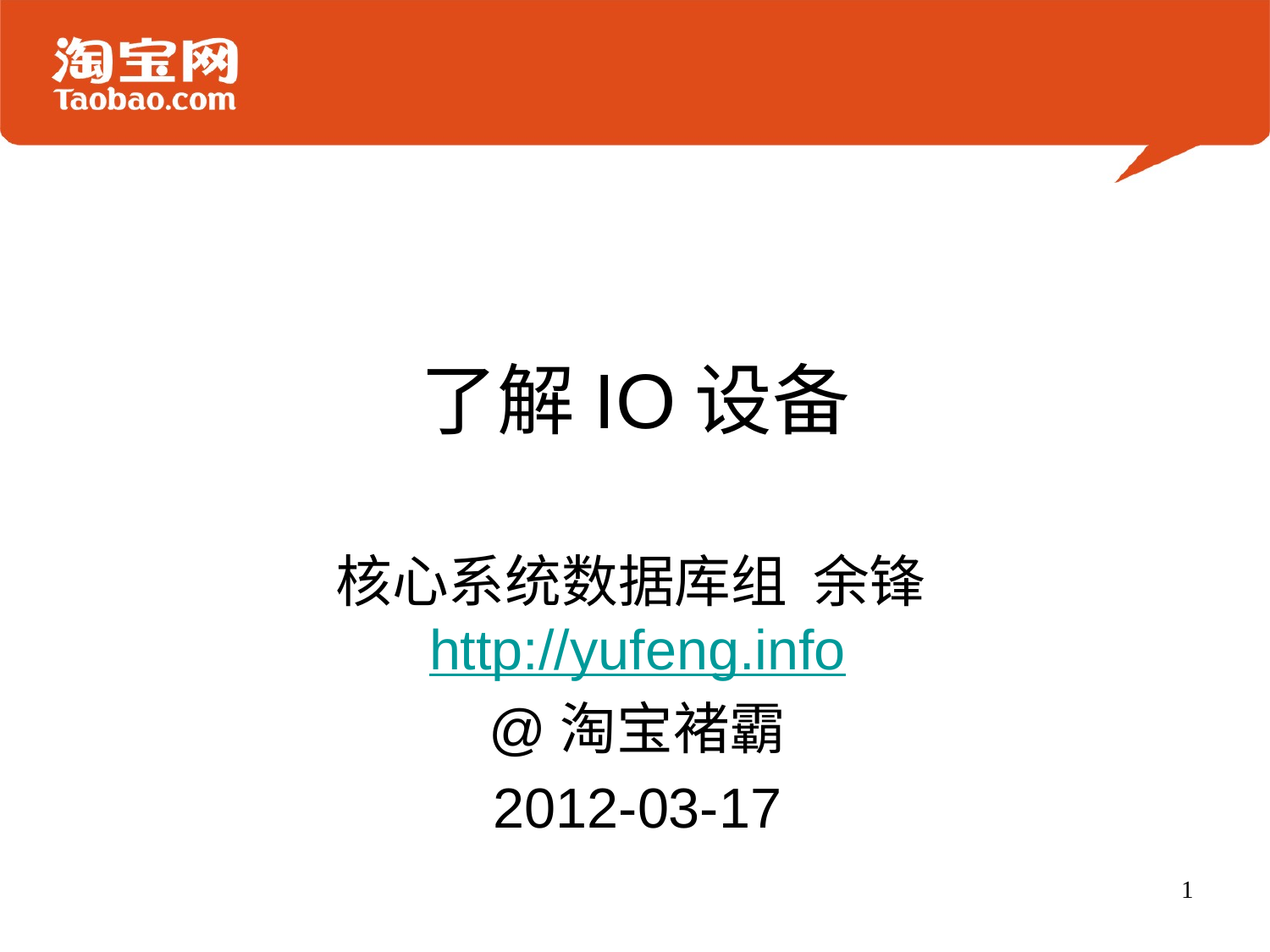

# 了解IO设备
核心系统数据库组  余锋http://yufeng.info
@淘宝褚霸
2012-03-17
1